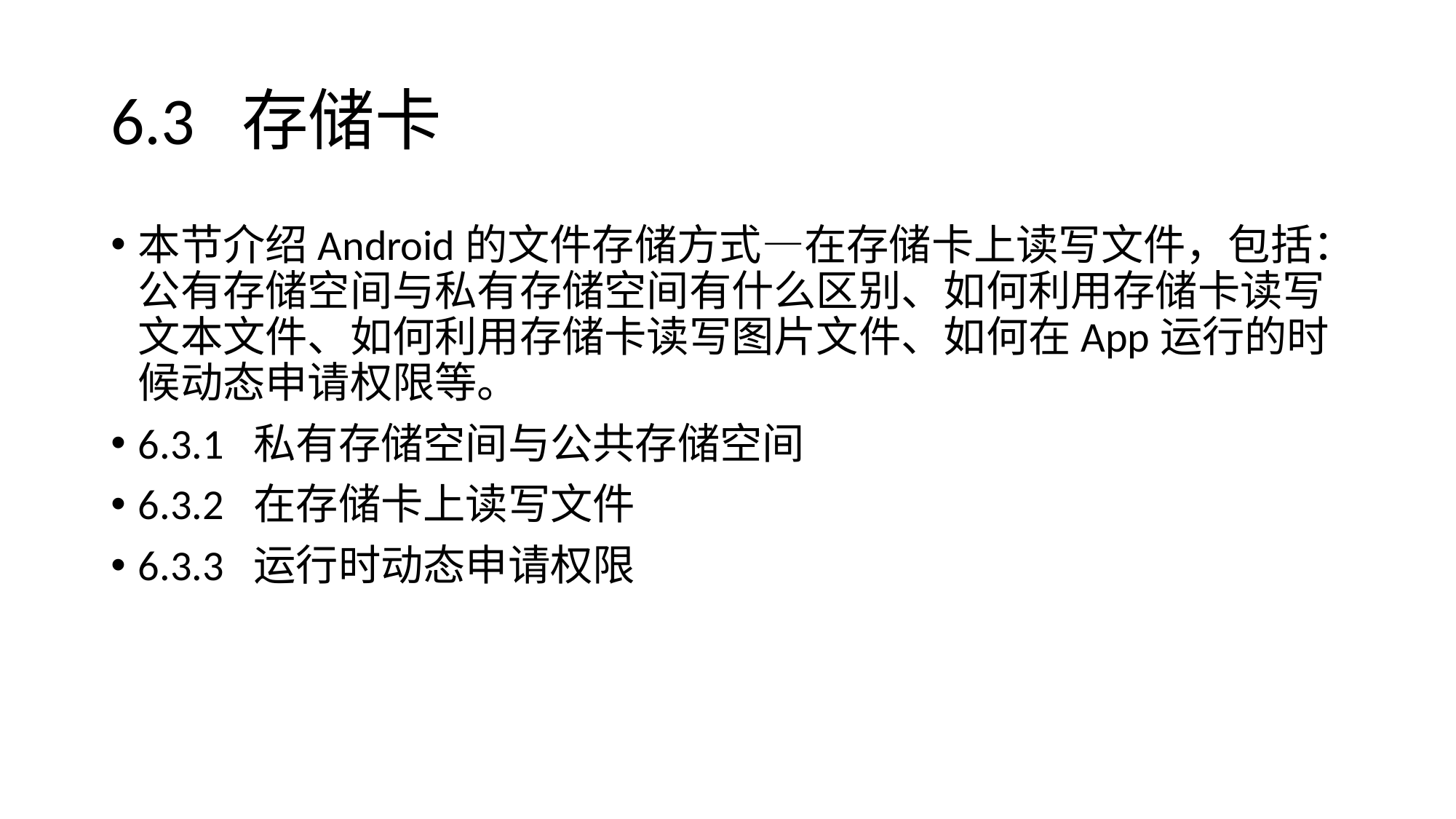

# 6.3  存储卡
本节介绍Android的文件存储方式—在存储卡上读写文件，包括：公有存储空间与私有存储空间有什么区别、如何利用存储卡读写文本文件、如何利用存储卡读写图片文件、如何在App运行的时候动态申请权限等。
6.3.1  私有存储空间与公共存储空间
6.3.2  在存储卡上读写文件
6.3.3  运行时动态申请权限